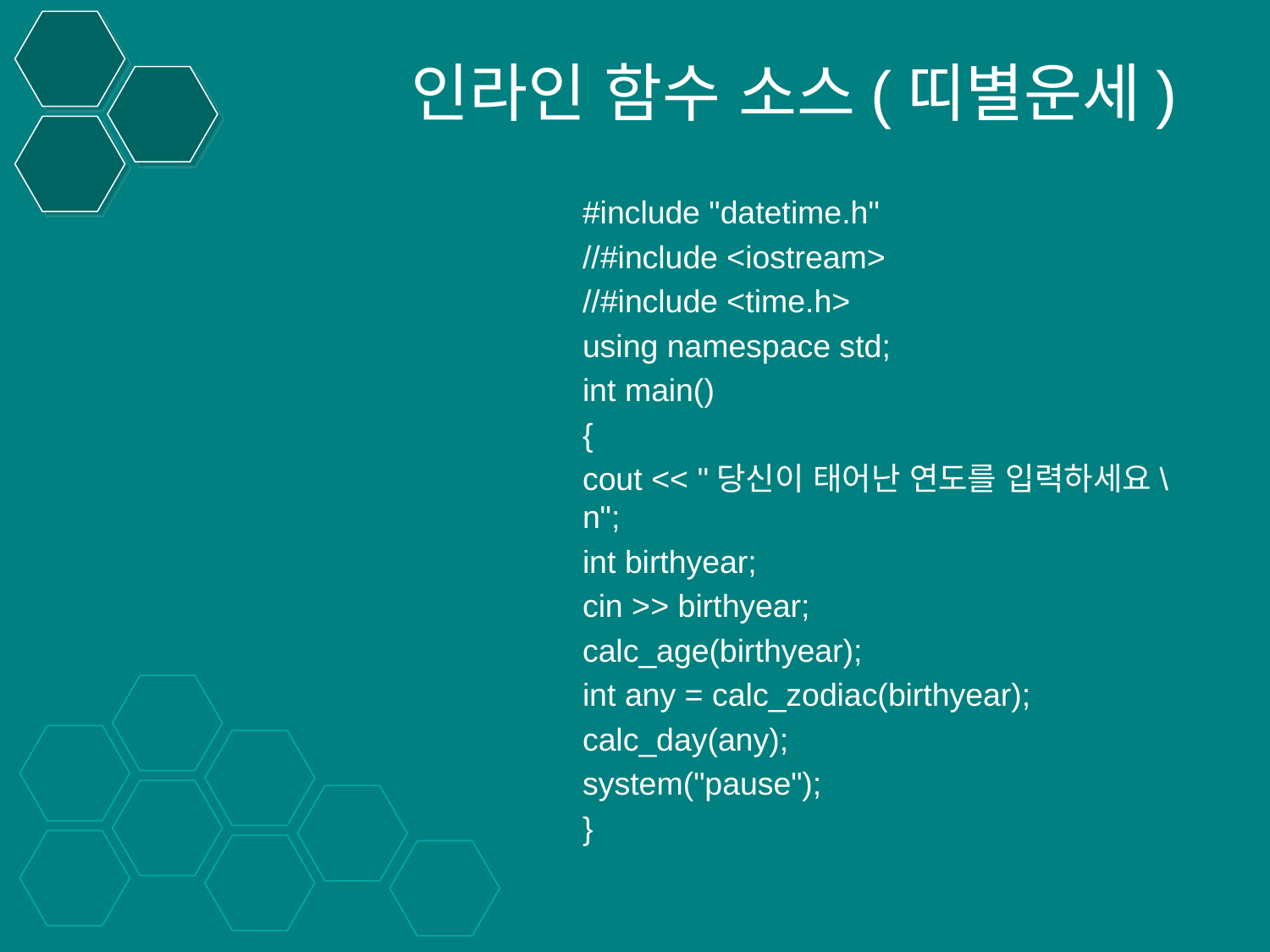

# 인라인 함수 소스(띠별운세)
#include "datetime.h"
//#include <iostream>
//#include <time.h>
using namespace std;
int main()
{
cout << "당신이 태어난 연도를 입력하세요\n";
int birthyear;
cin >> birthyear;
calc_age(birthyear);
int any = calc_zodiac(birthyear);
calc_day(any);
system("pause");
}